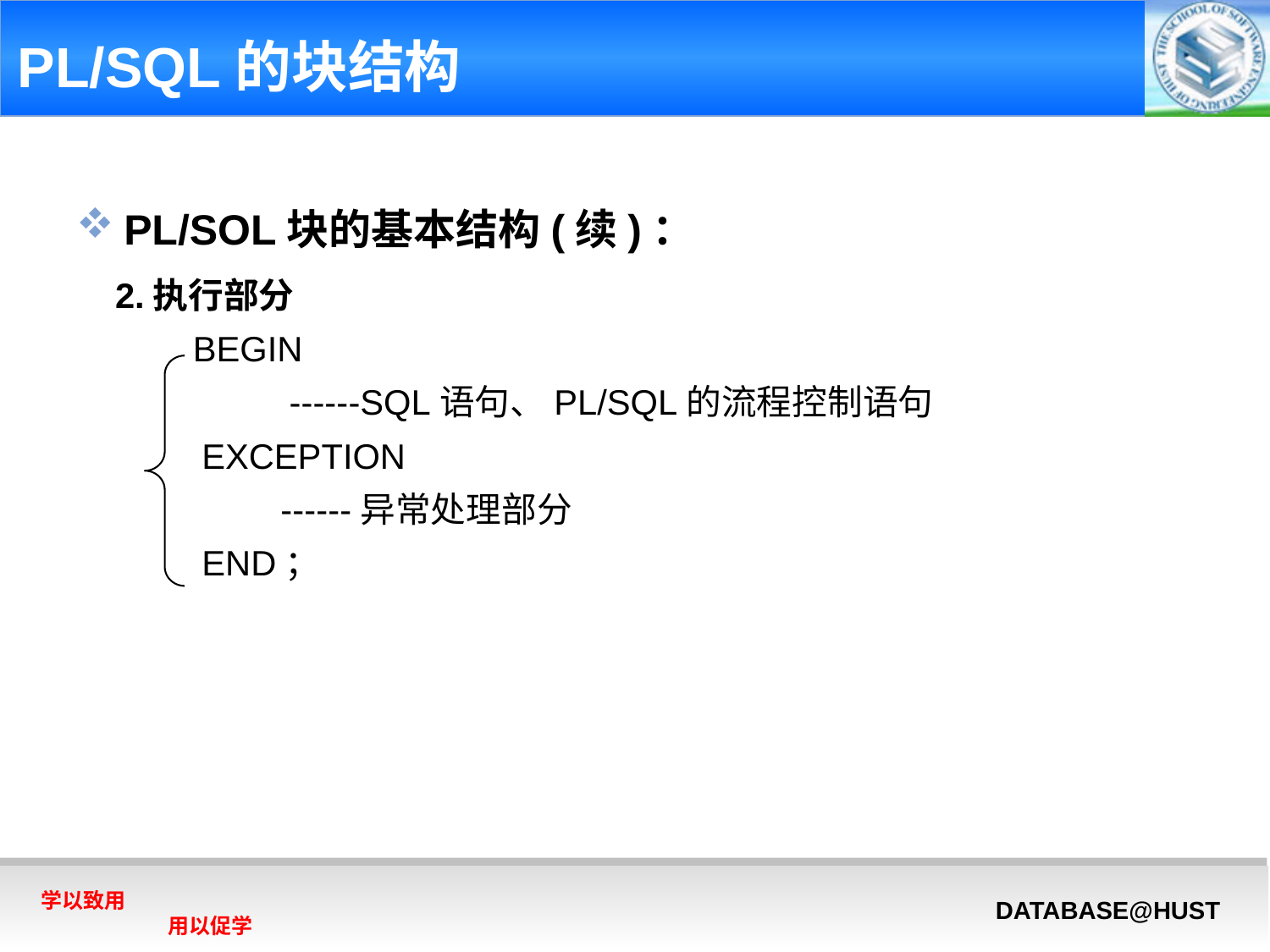

# PL/SQL的块结构
PL/SOL块的基本结构(续)：
    2.执行部分
            BEGIN
	                 ------SQL语句、PL/SQL的流程控制语句
	        EXCEPTION
                     ------异常处理部分
	        END；